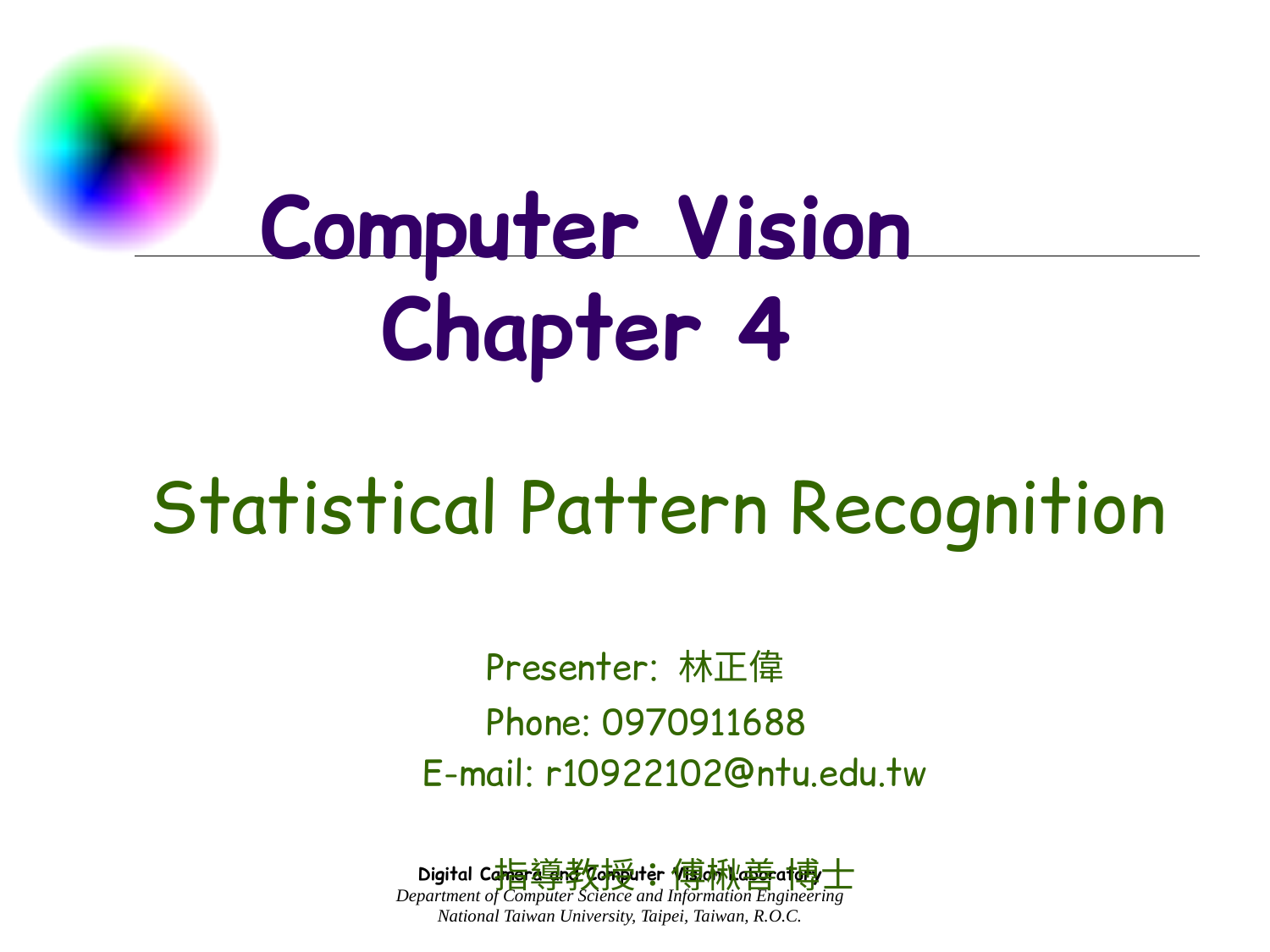

Computer Vision
Chapter 4
Statistical Pattern Recognition
                    Presenter: 林正偉
                                Phone: 0970911688
E-mail: r10922102@ntu.edu.tw

指導教授：傅楸善 博士

Digital Camera and Computer Vision Laboratory
Department of Computer Science and Information Engineering
National Taiwan University, Taipei, Taiwan, R.O.C.